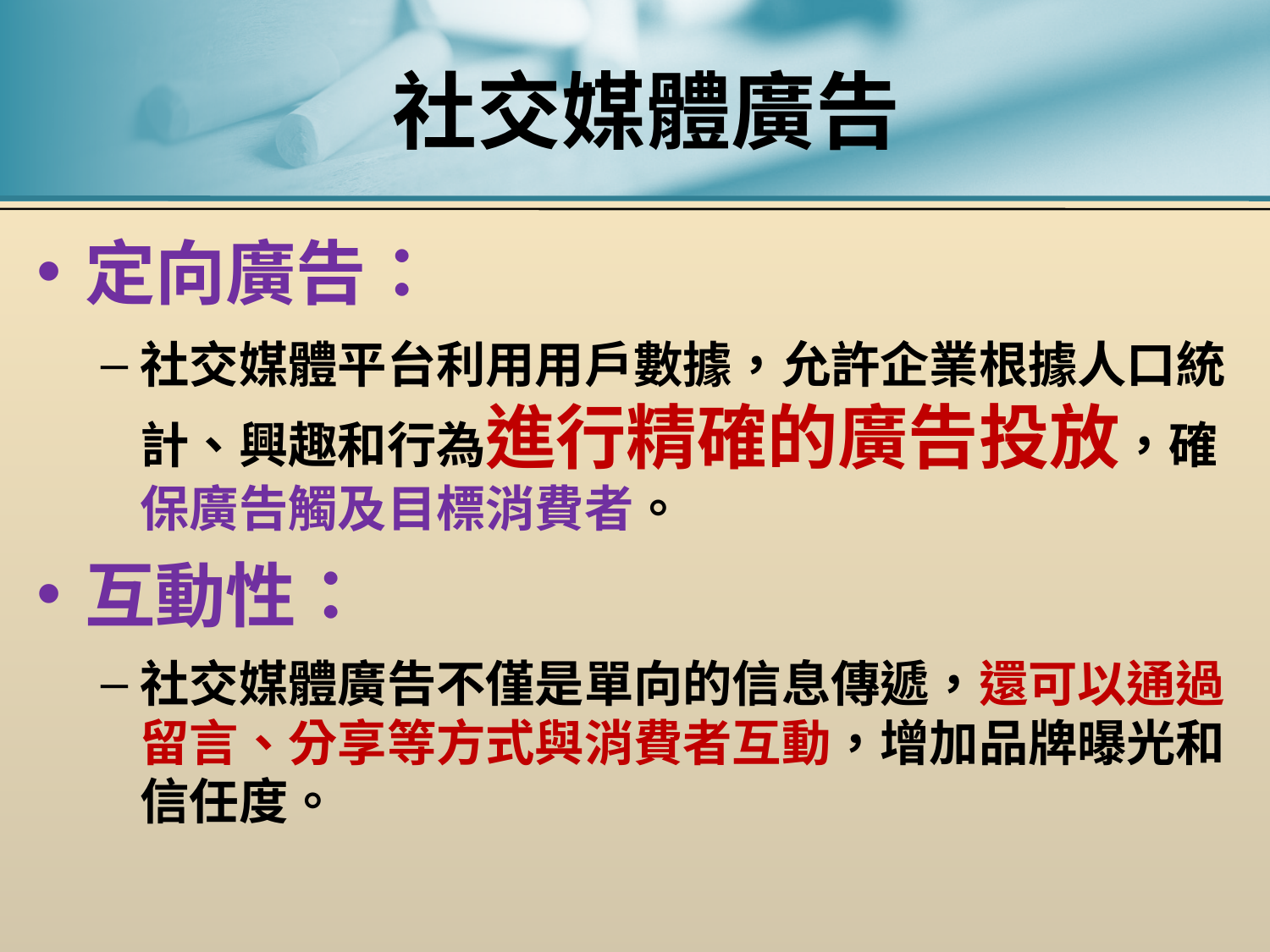

# 社交媒體廣告
定向廣告：
社交媒體平台利用用戶數據，允許企業根據人口統計、興趣和行為進行精確的廣告投放，確保廣告觸及目標消費者。
互動性：
社交媒體廣告不僅是單向的信息傳遞，還可以通過留言、分享等方式與消費者互動，增加品牌曝光和信任度。